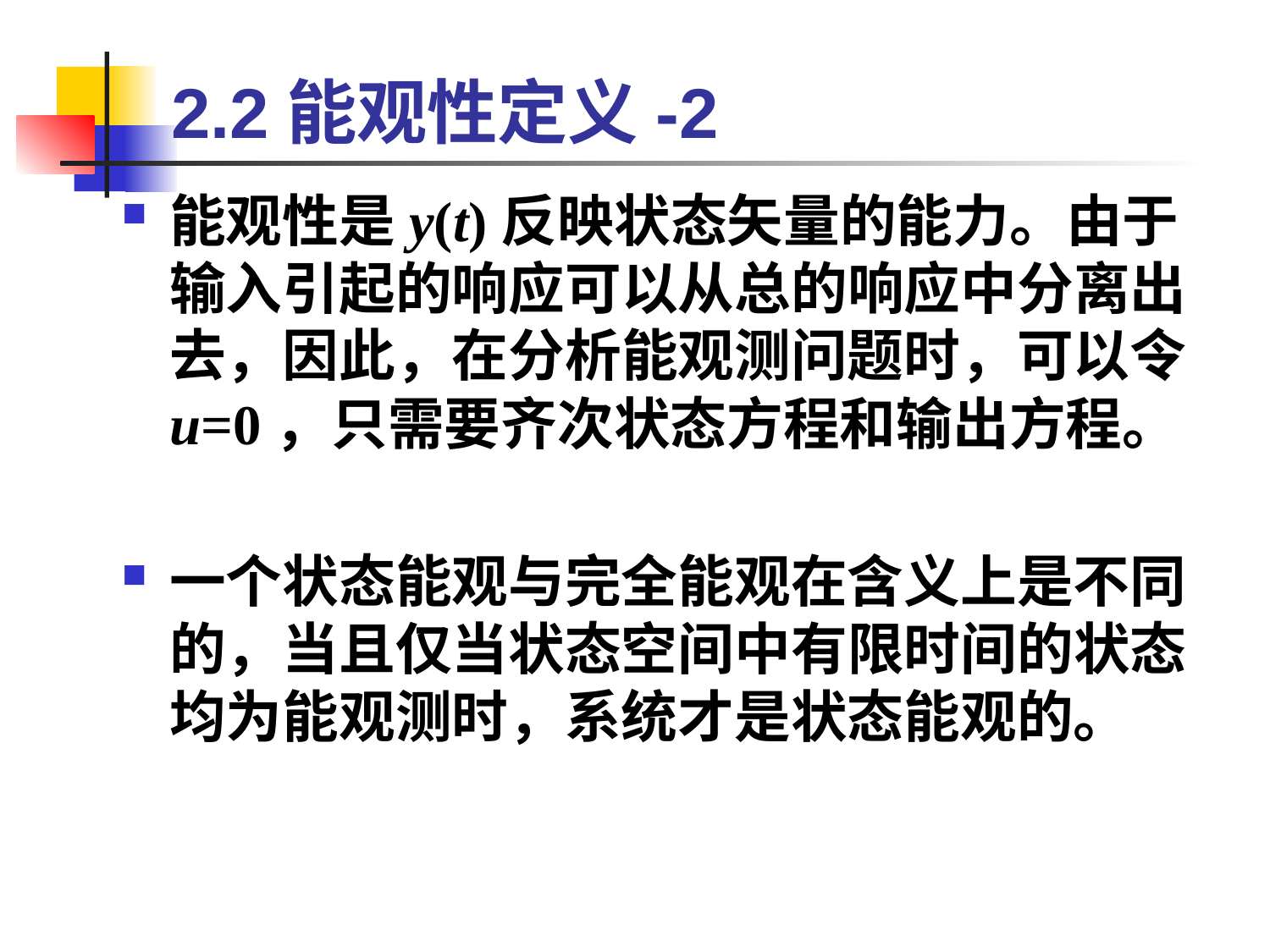

# 2.2能观性定义-2
能观性是y(t)反映状态矢量的能力。由于输入引起的响应可以从总的响应中分离出去，因此，在分析能观测问题时，可以令u=0，只需要齐次状态方程和输出方程。

一个状态能观与完全能观在含义上是不同的，当且仅当状态空间中有限时间的状态均为能观测时，系统才是状态能观的。